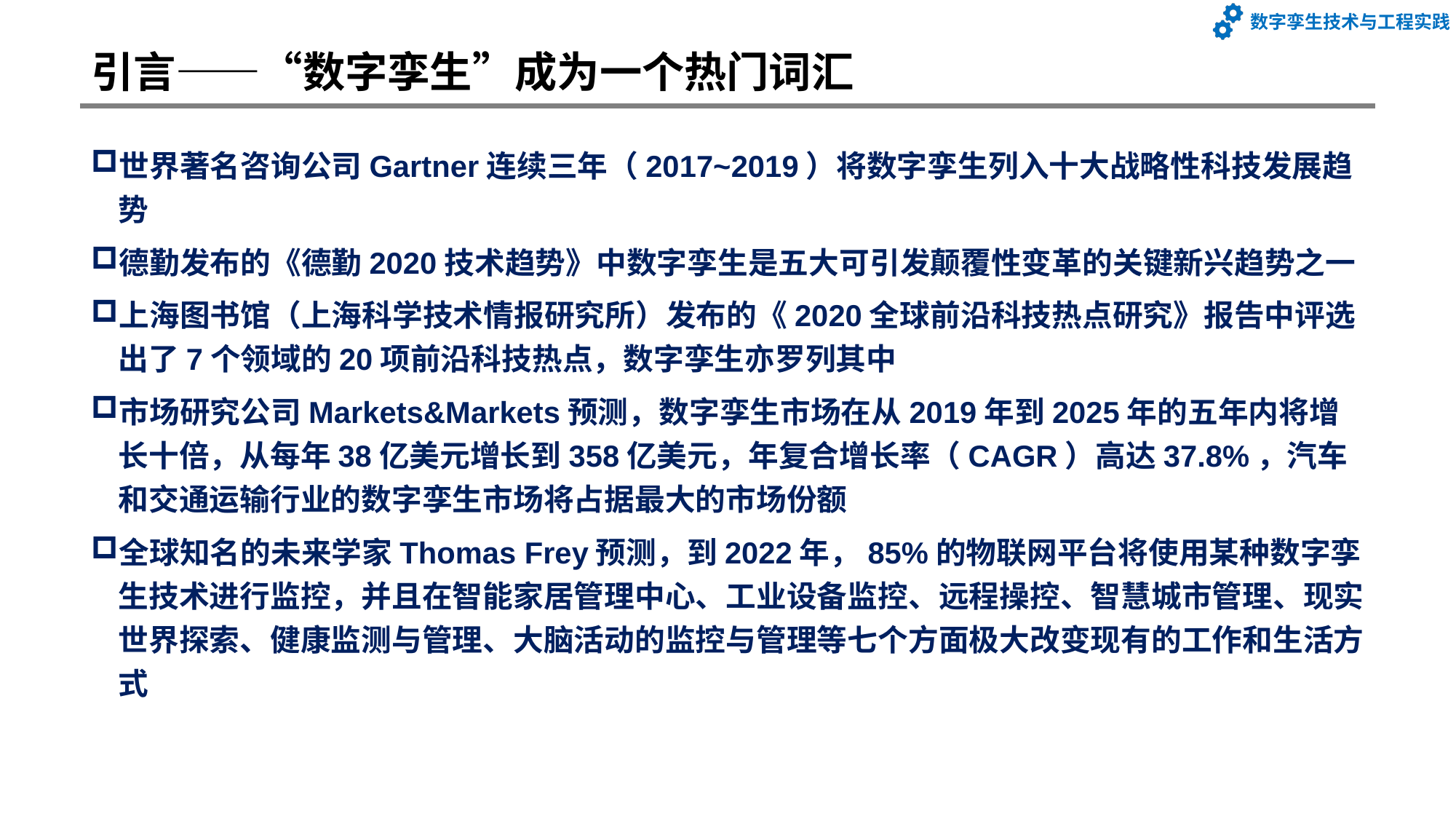

# 引言——“数字孪生”成为一个热门词汇
世界著名咨询公司Gartner连续三年（2017~2019）将数字孪生列入十大战略性科技发展趋势
德勤发布的《德勤2020技术趋势》中数字孪生是五大可引发颠覆性变革的关键新兴趋势之一
上海图书馆（上海科学技术情报研究所）发布的《2020全球前沿科技热点研究》报告中评选出了7个领域的20项前沿科技热点，数字孪生亦罗列其中
市场研究公司Markets&Markets预测，数字孪生市场在从2019年到2025年的五年内将增长十倍，从每年38亿美元增长到358亿美元，年复合增长率（CAGR）高达37.8%，汽车和交通运输行业的数字孪生市场将占据最大的市场份额
全球知名的未来学家Thomas Frey预测，到2022年，85%的物联网平台将使用某种数字孪生技术进行监控，并且在智能家居管理中心、工业设备监控、远程操控、智慧城市管理、现实世界探索、健康监测与管理、大脑活动的监控与管理等七个方面极大改变现有的工作和生活方式